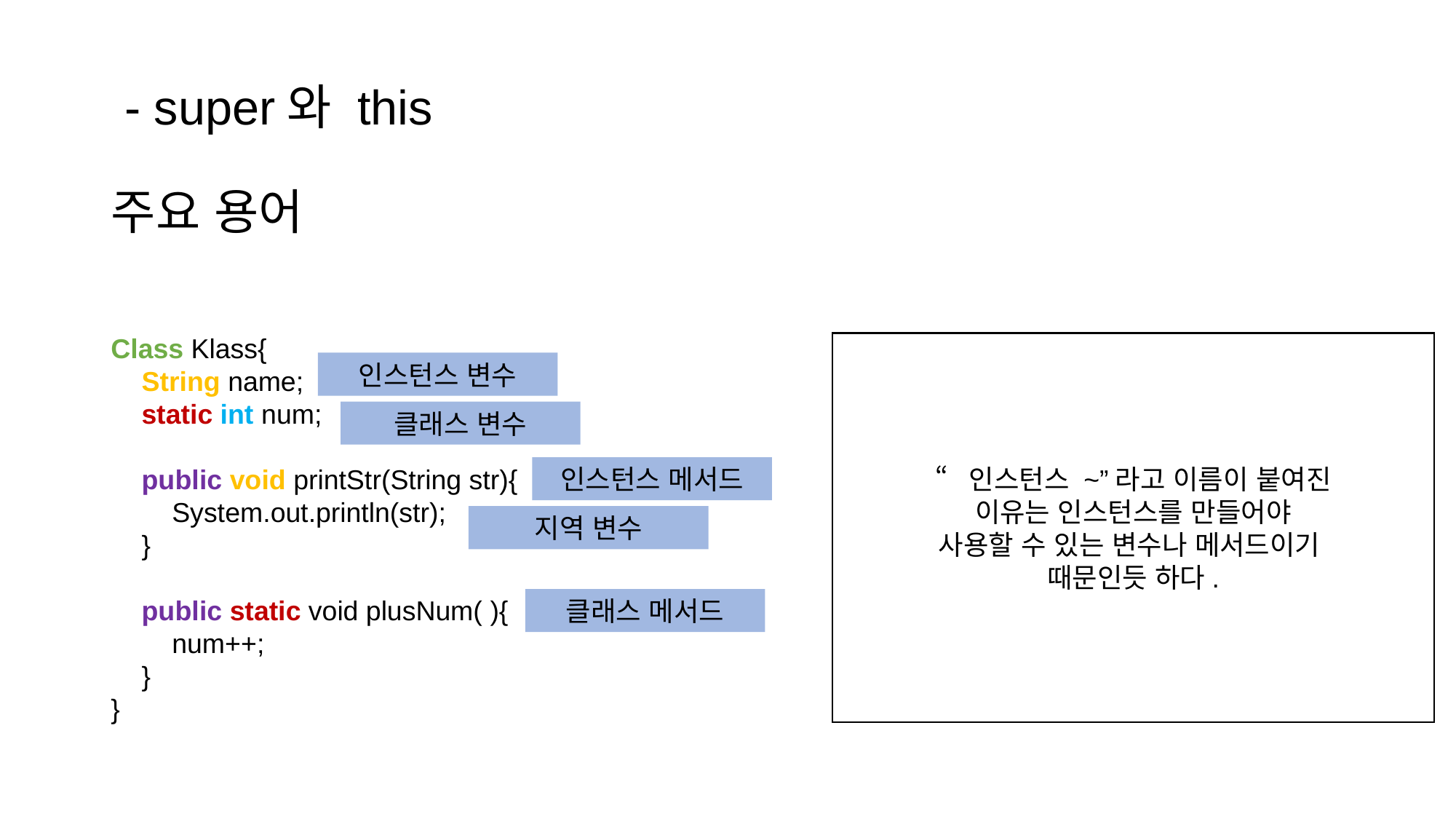

# - super와 this 주요 용어
Class Klass{
    String name;
    static int num;

    public void printStr(String str){
        System.out.println(str);
    }

    public static void plusNum( ){
        num++;
    }
}
“인스턴스 ~”라고 이름이 붙여진
이유는 인스턴스를 만들어야
사용할 수 있는 변수나 메서드이기
때문인듯 하다.
인스턴스 변수
클래스 변수
인스턴스 메서드
지역 변수
클래스 메서드